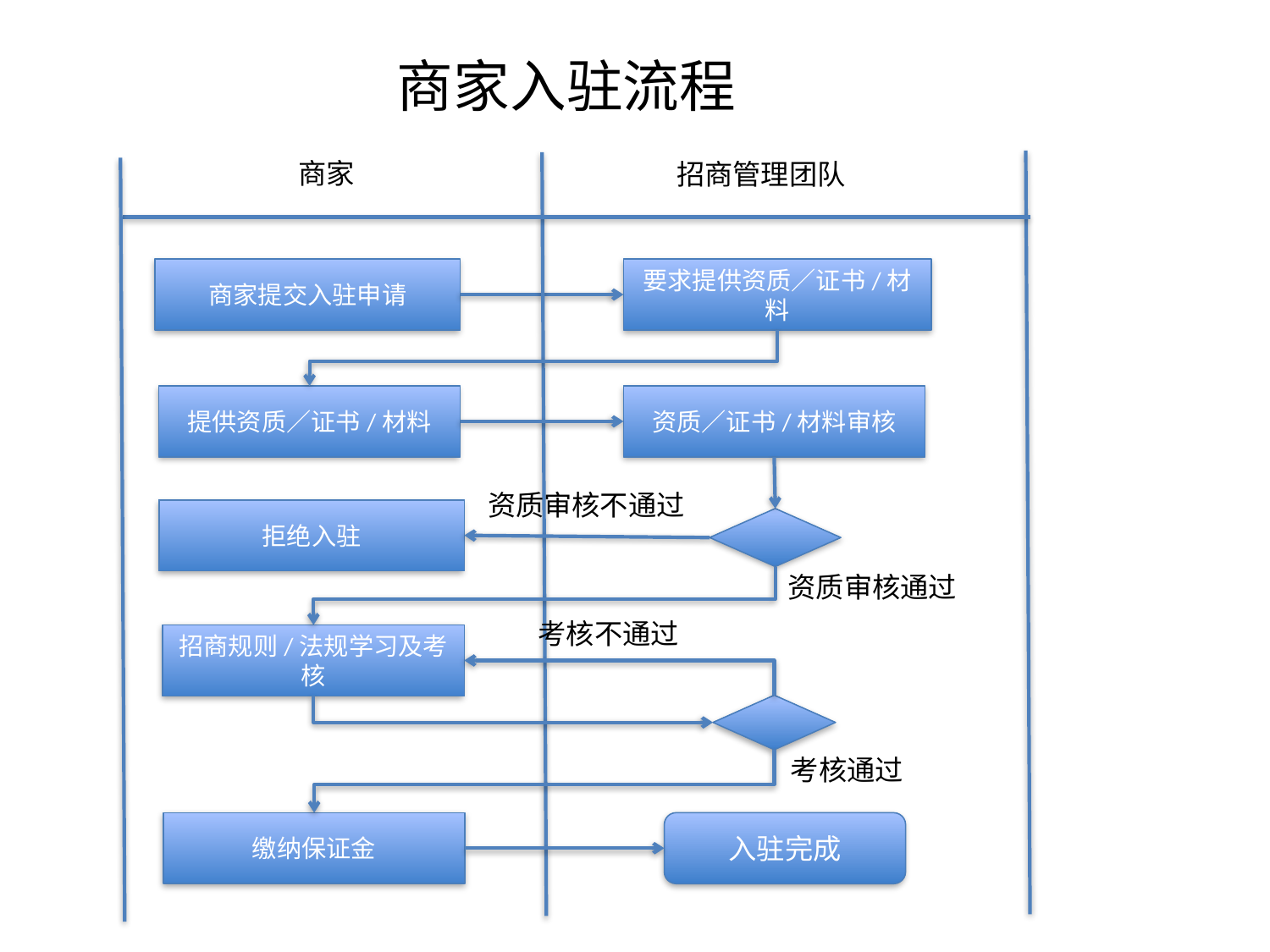

# 商家入驻流程
商家
招商管理团队
商家提交入驻申请
要求提供资质／证书/材料
提供资质／证书/材料
资质／证书/材料审核
资质审核不通过
拒绝入驻

资质审核通过
考核不通过
招商规则/法规学习及考核

考核通过
缴纳保证金
入驻完成